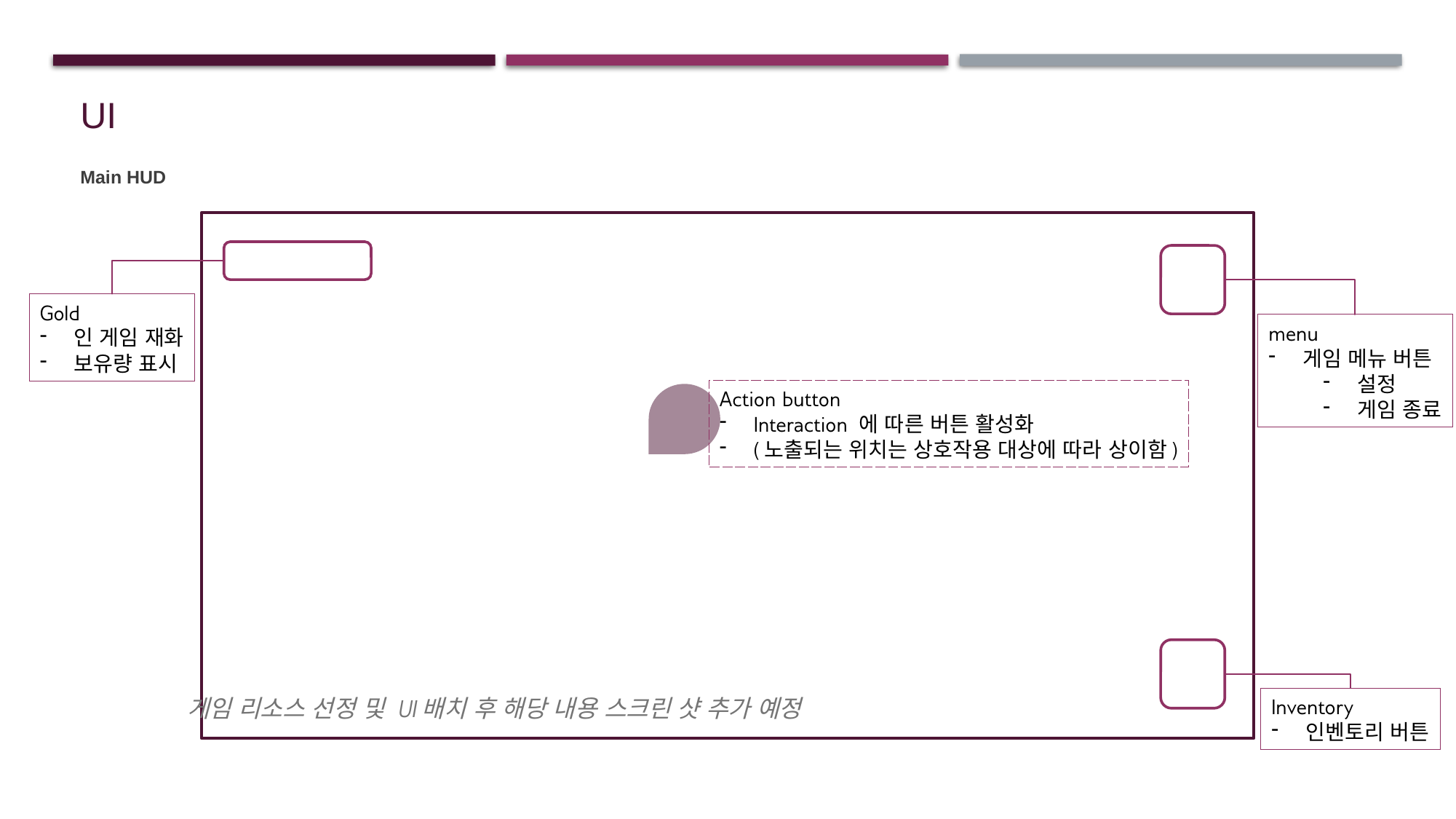

# UI
Main HUD

Gold
인 게임 재화
보유량 표시
menu
게임 메뉴 버튼
설정
게임 종료
Action button
Interaction 에 따른 버튼 활성화
(노출되는 위치는 상호작용 대상에 따라 상이함)

게임 리소스 선정 및 UI배치 후 해당 내용 스크린 샷 추가 예정
Inventory
인벤토리 버튼